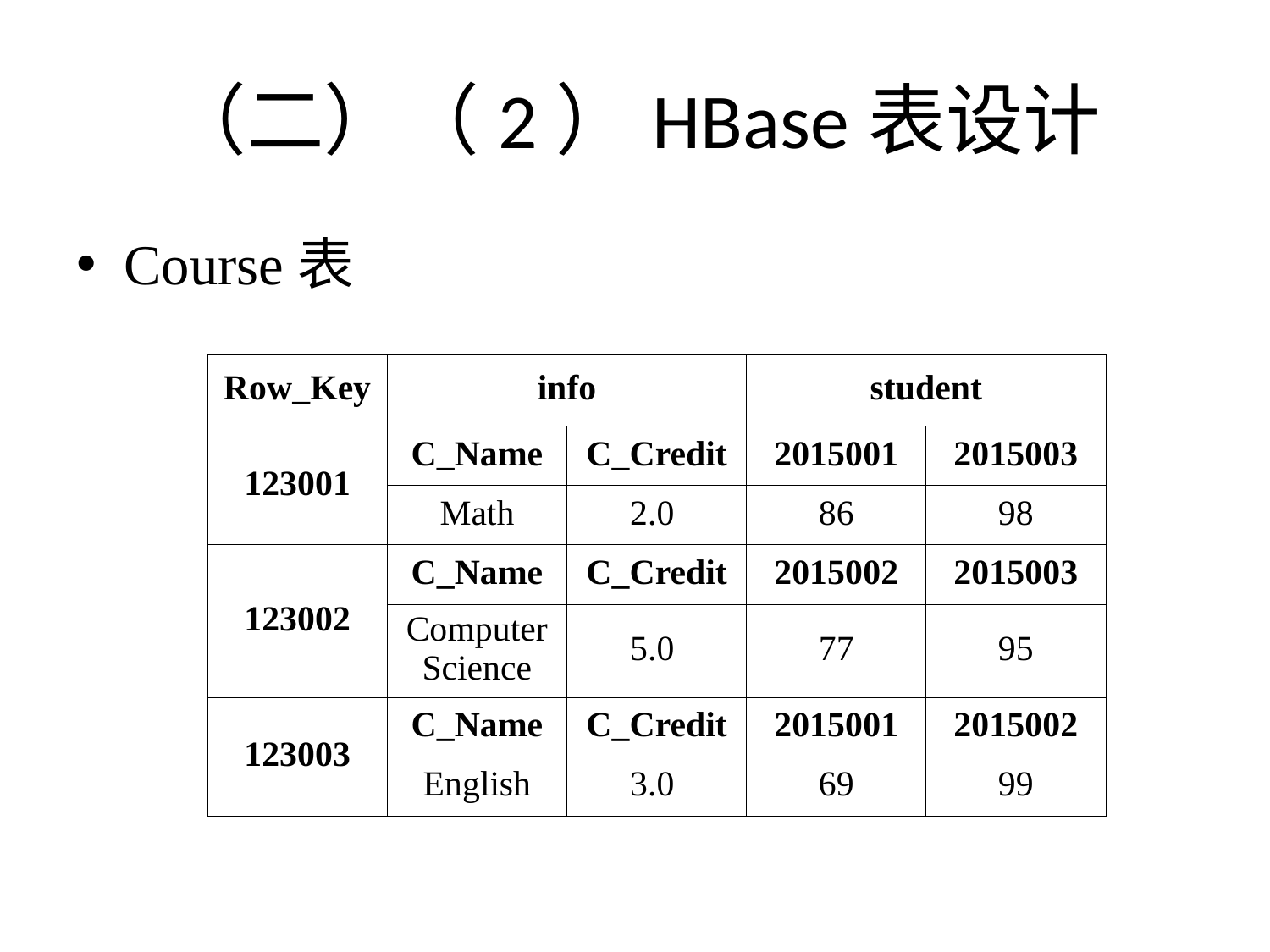

# （二）（2）HBase表设计
Course表

| Row\_Key | info |  | student |  |
| --- | --- | --- | --- | --- |
| 123001 | C\_Name | C\_Credit | 2015001 | 2015003 |
|  | Math | 2.0 | 86 | 98 |
| 123002 | C\_Name | C\_Credit | 2015002 | 2015003 |
|  | Computer Science | 5.0 | 77 | 95 |
| 123003 | C\_Name | C\_Credit | 2015001 | 2015002 |
|  | English | 3.0 | 69 | 99 |